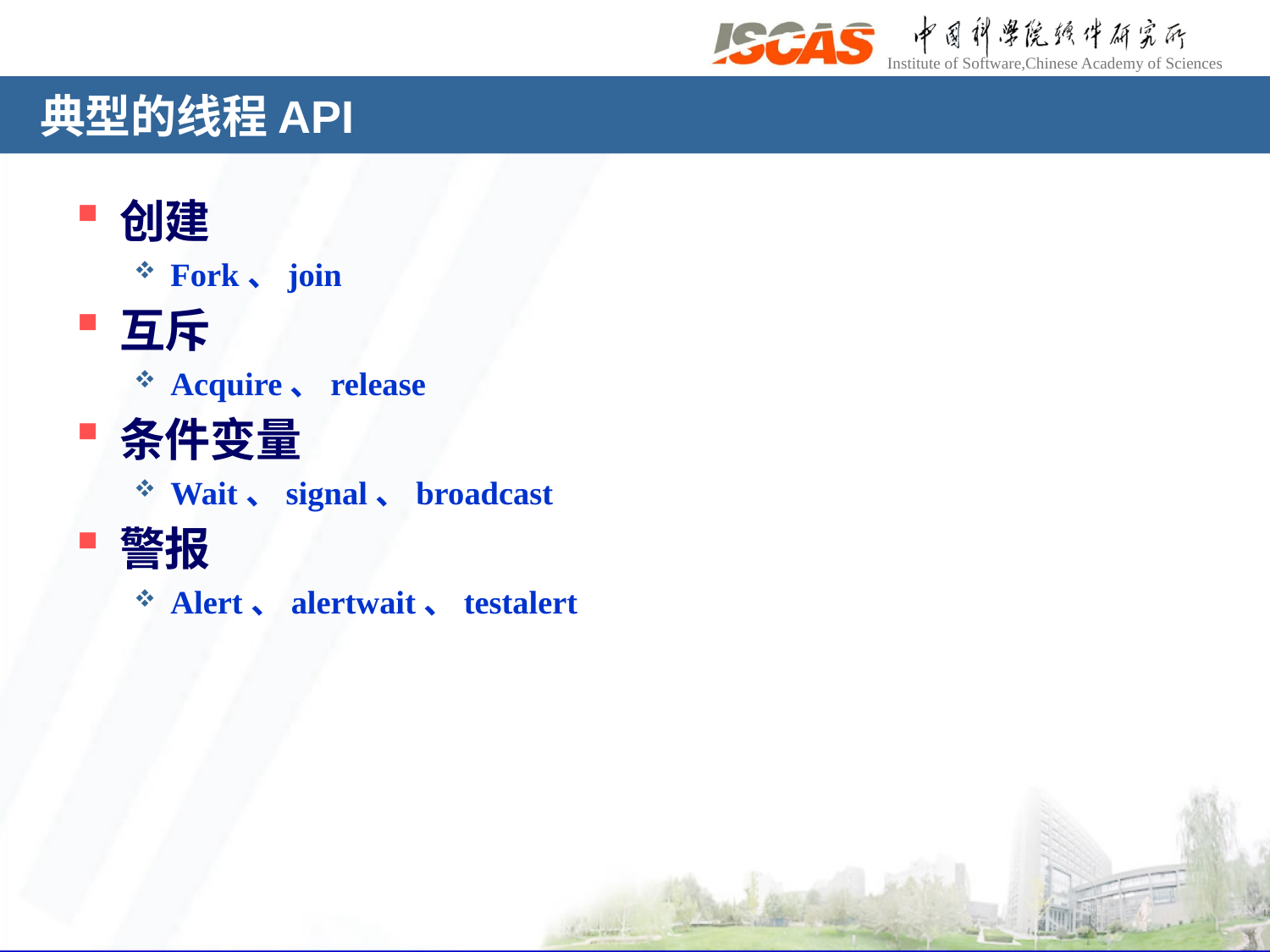

# 典型的线程API
创建
Fork、join
互斥
Acquire、release
条件变量
Wait、signal、broadcast
警报
Alert、alertwait、testalert